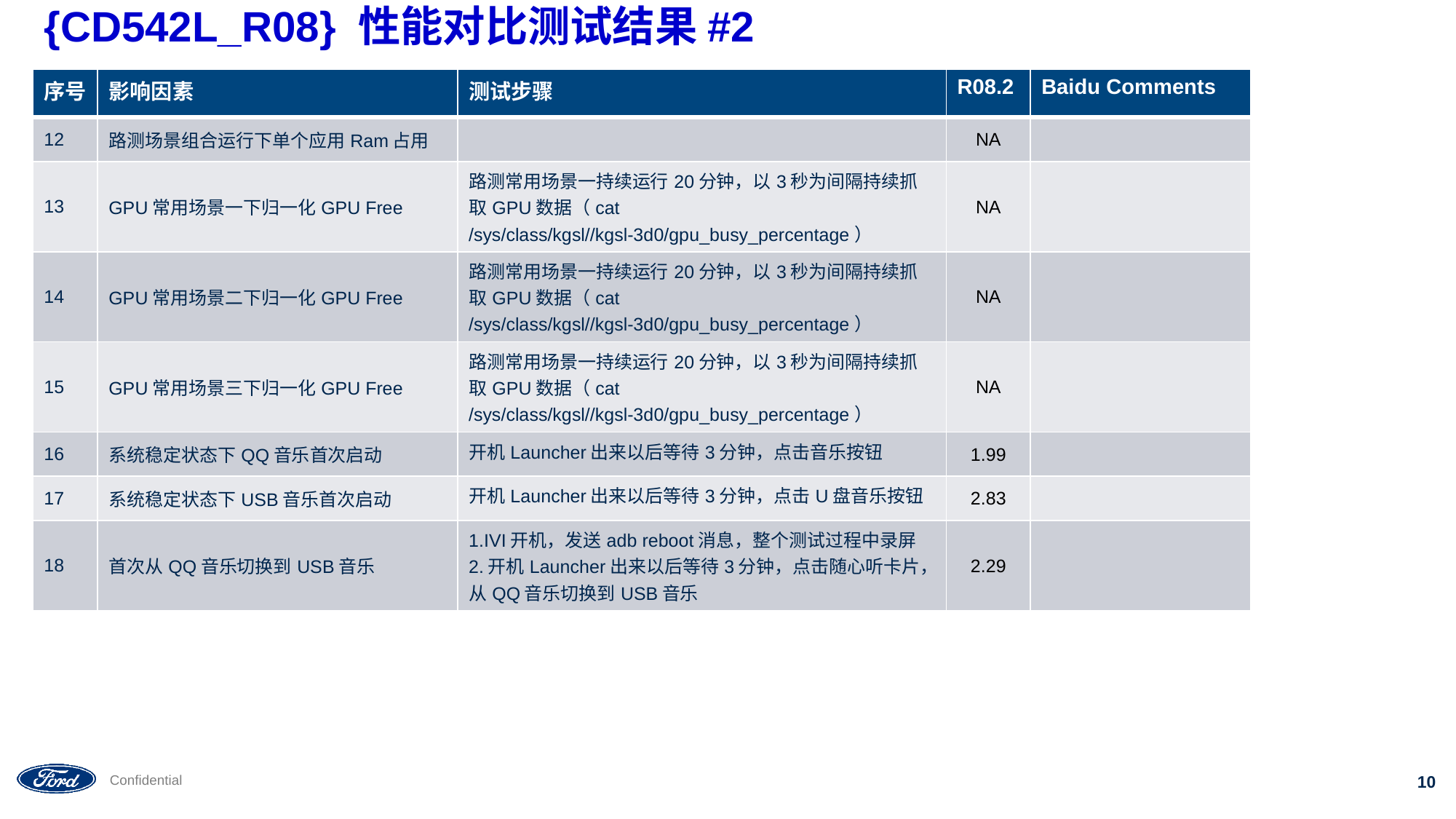

{CD542L_R08} 性能对比测试结果#2
| 序号 | 影响因素 | 测试步骤 | R08.2 | Baidu Comments |
| --- | --- | --- | --- | --- |
| 12 | 路测场景组合运行下单个应用Ram占用 |  | NA |  |
| 13 | GPU常用场景一下归一化GPU Free | 路测常用场景一持续运行20分钟，以3秒为间隔持续抓取GPU数据（cat /sys/class/kgsl//kgsl-3d0/gpu\_busy\_percentage） | NA |  |
| 14 | GPU常用场景二下归一化GPU Free | 路测常用场景一持续运行20分钟，以3秒为间隔持续抓取GPU数据（cat /sys/class/kgsl//kgsl-3d0/gpu\_busy\_percentage） | NA |  |
| 15 | GPU常用场景三下归一化GPU Free | 路测常用场景一持续运行20分钟，以3秒为间隔持续抓取GPU数据（cat /sys/class/kgsl//kgsl-3d0/gpu\_busy\_percentage） | NA |  |
| 16 | 系统稳定状态下QQ音乐首次启动 | 开机Launcher出来以后等待3分钟，点击音乐按钮 | 1.99 |  |
| 17 | 系统稳定状态下USB音乐首次启动 | 开机Launcher出来以后等待3分钟，点击U盘音乐按钮 | 2.83 |  |
| 18 | 首次从QQ音乐切换到USB音乐 | 1.IVI开机，发送adb reboot消息，整个测试过程中录屏 2.开机Launcher出来以后等待3分钟，点击随心听卡片，从QQ音乐切换到USB音乐 | 2.29 |  |